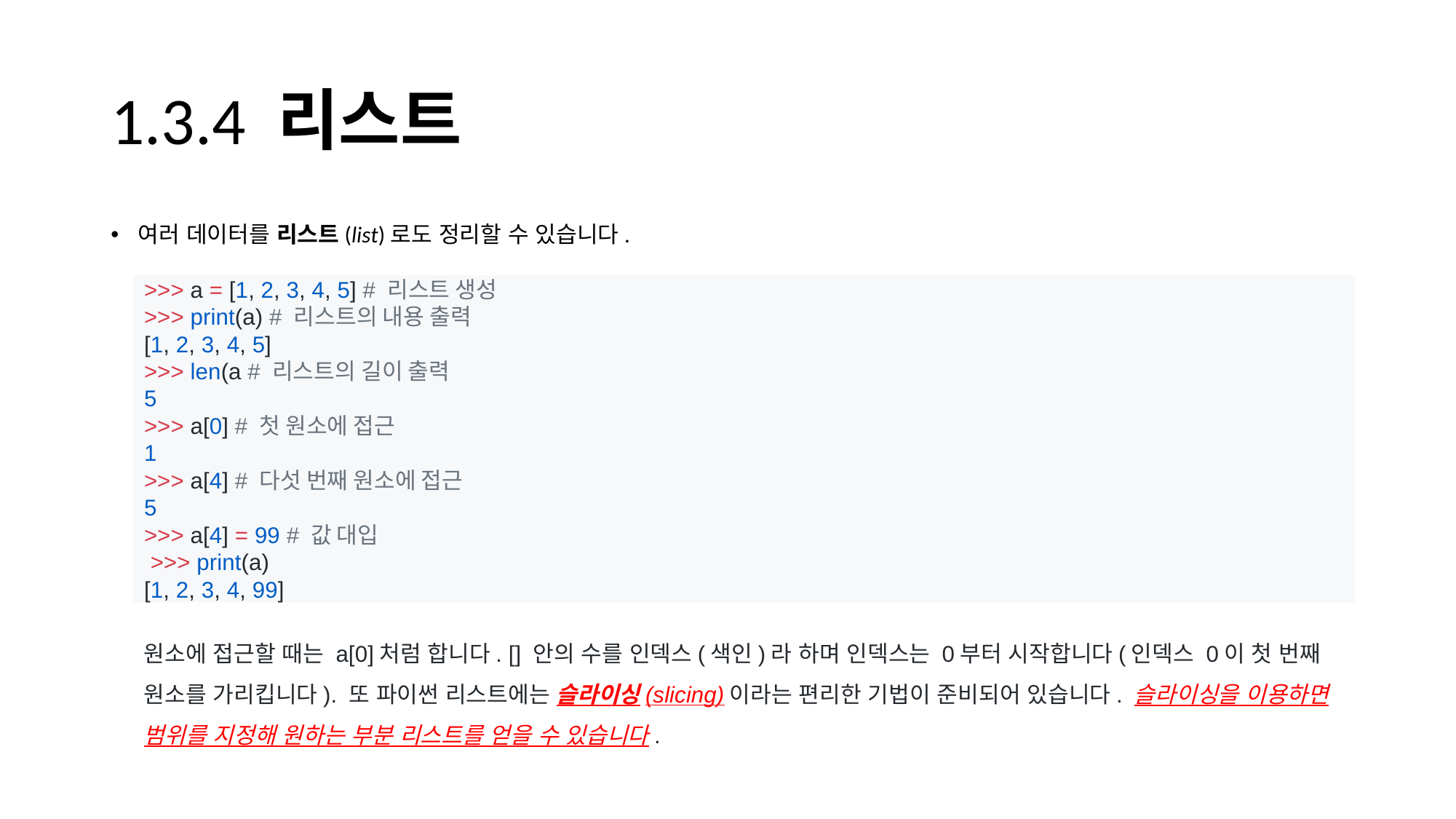

# 1.3.4 리스트
여러 데이터를 리스트(list)로도 정리할 수 있습니다.
>>> a = [1, 2, 3, 4, 5] # 리스트 생성
>>> print(a) # 리스트의 내용 출력
[1, 2, 3, 4, 5]
>>> len(a # 리스트의 길이 출력
5
>>> a[0] # 첫 원소에 접근
1
>>> a[4] # 다섯 번째 원소에 접근
5
>>> a[4] = 99 # 값 대입
 >>> print(a)
[1, 2, 3, 4, 99]
원소에 접근할 때는 a[0]처럼 합니다. [] 안의 수를 인덱스(색인)라 하며 인덱스는 0부터 시작합니다(인덱스 0이 첫 번째 원소를 가리킵니다). 또 파이썬 리스트에는 슬라이싱(slicing)이라는 편리한 기법이 준비되어 있습니다. 슬라이싱을 이용하면 범위를 지정해 원하는 부분 리스트를 얻을 수 있습니다.